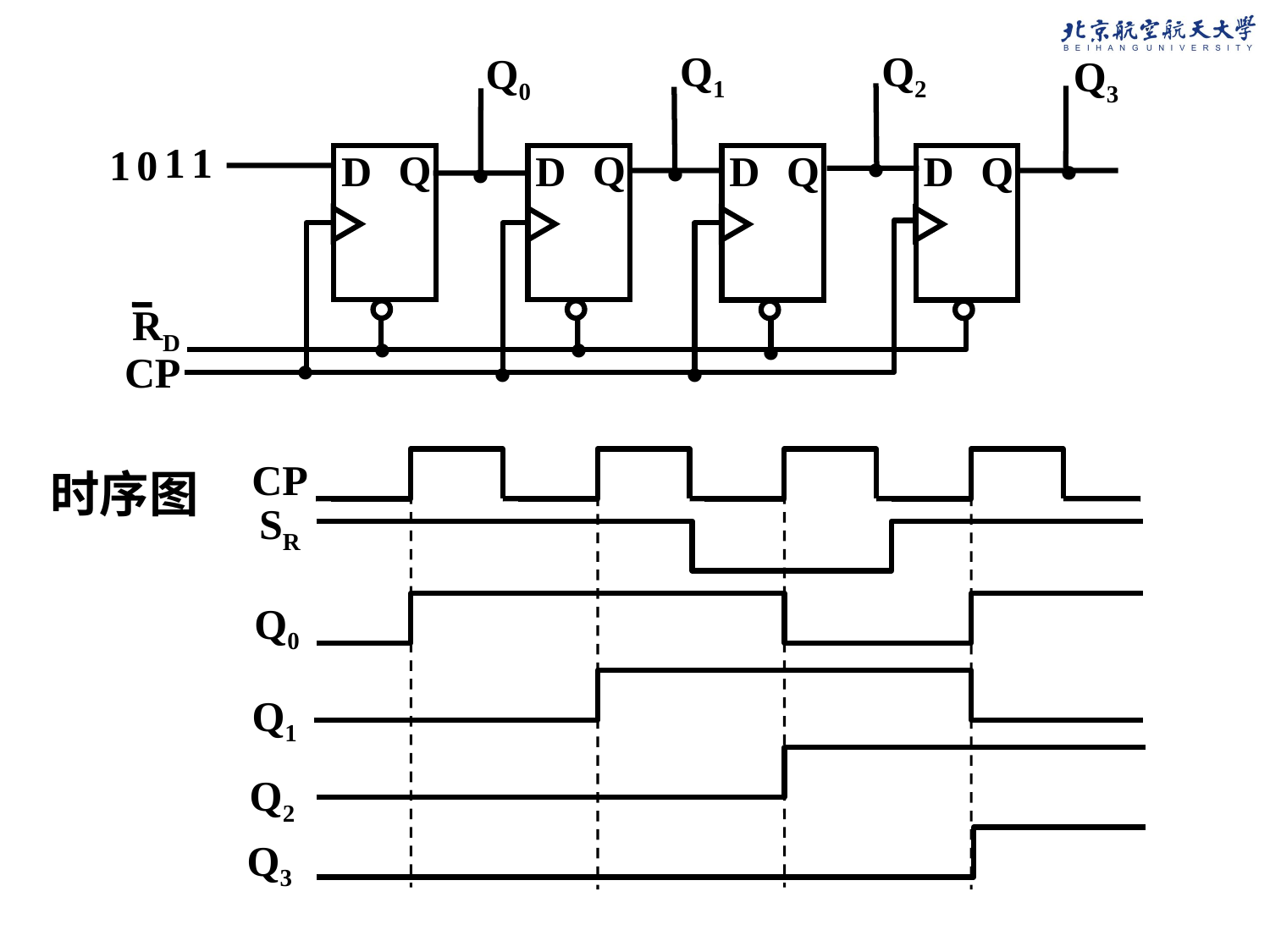

Q1
Q2
Q0
Q3

.

.
.
.
Q
D

Q
D

Q
D

Q
D

.
.
.
.
.
.
RD

CP
1
1
1
0
CP

SR

Q0

Q1

Q2

Q3
时序图
28